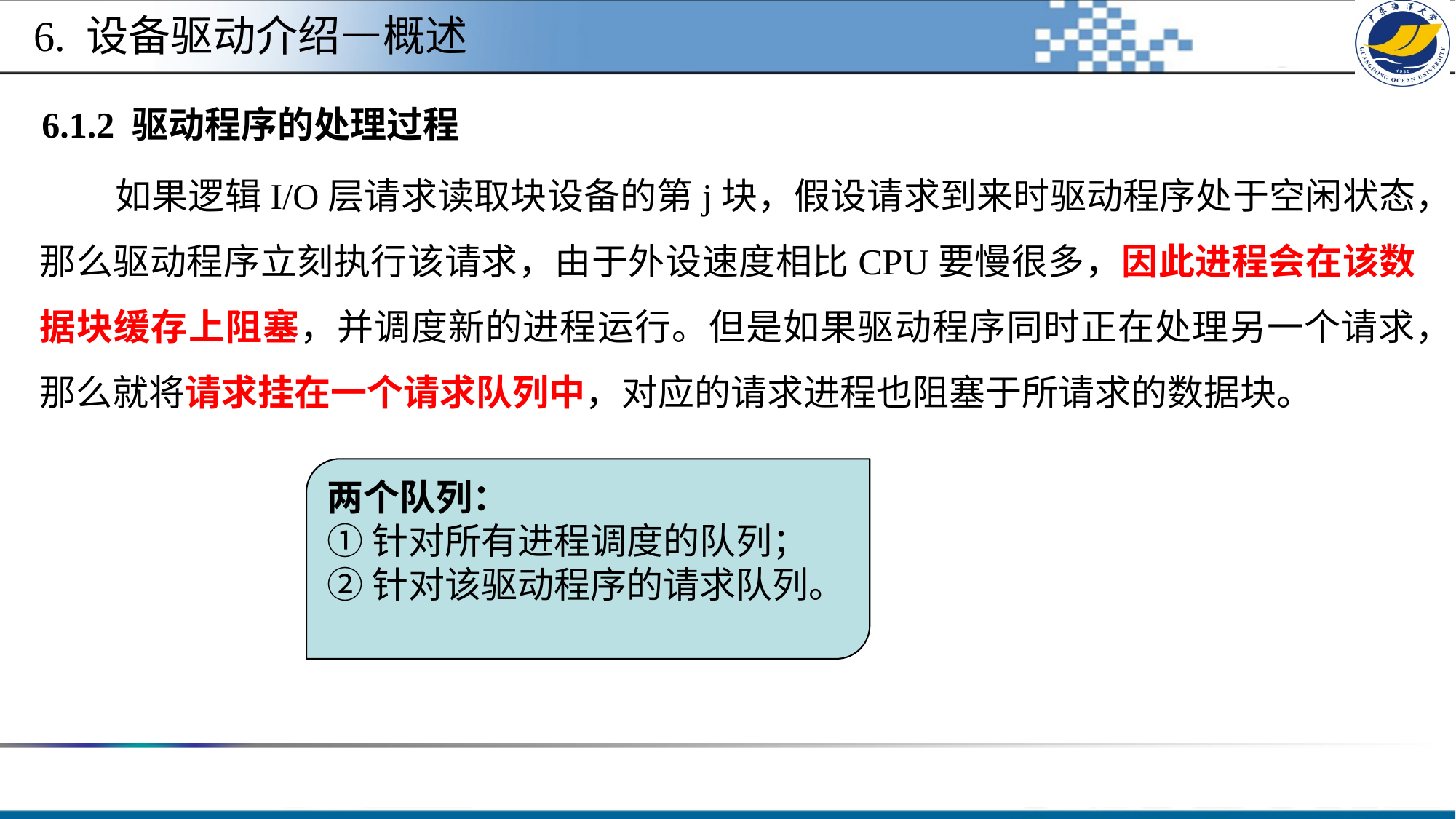

6. 设备驱动介绍—概述

 6.1.2 驱动程序的处理过程
        如果逻辑I/O层请求读取块设备的第j块，假设请求到来时驱动程序处于空闲状态，那么驱动程序立刻执行该请求，由于外设速度相比CPU要慢很多，因此进程会在该数据块缓存上阻塞，并调度新的进程运行。但是如果驱动程序同时正在处理另一个请求，那么就将请求挂在一个请求队列中，对应的请求进程也阻塞于所请求的数据块。

两个队列：
①针对所有进程调度的队列；
②针对该驱动程序的请求队列。